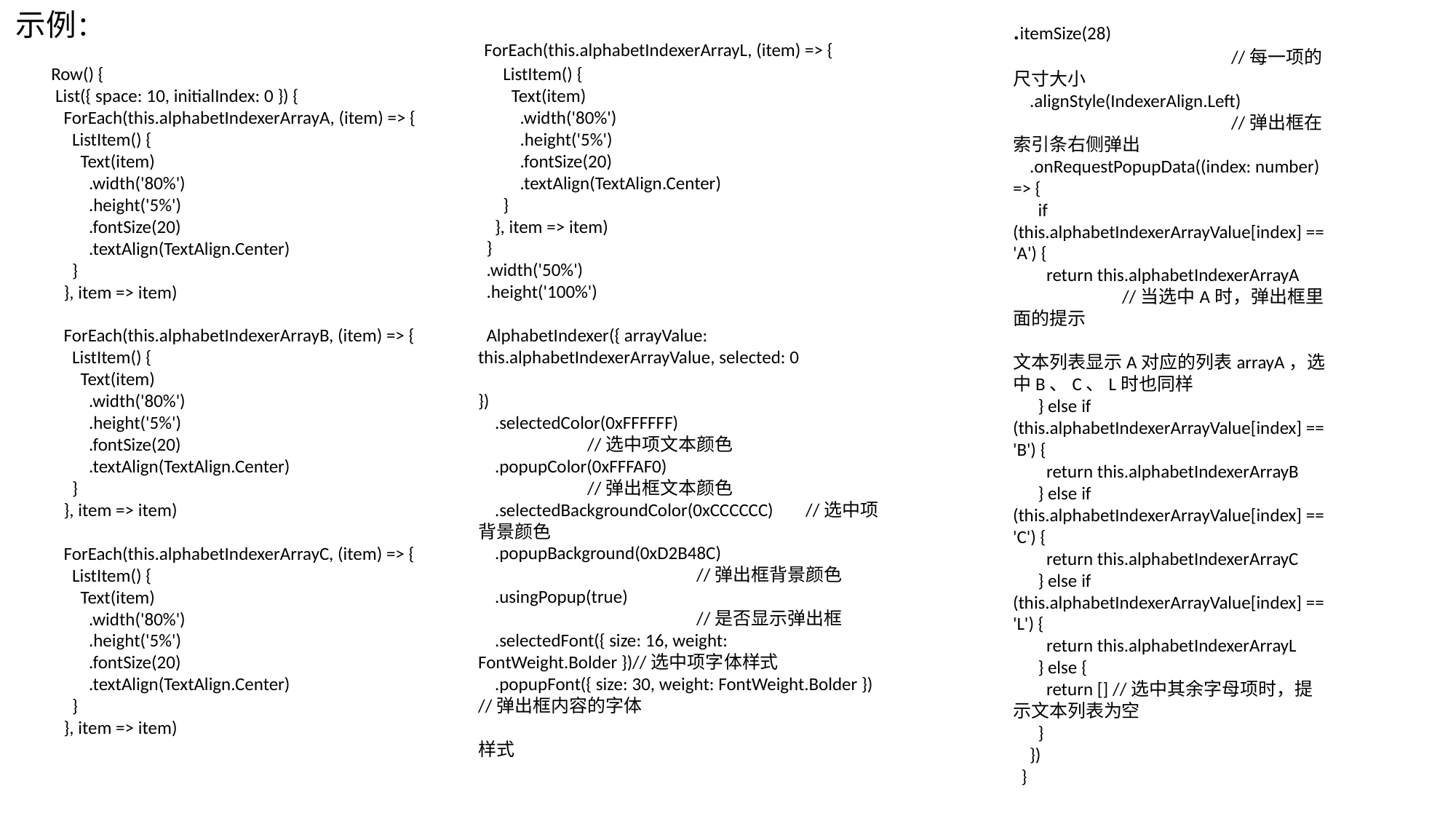

示例：
.itemSize(28) 				//每一项的尺寸大小
    .alignStyle(IndexerAlign.Left) 		//弹出框在索引条右侧弹出
    .onRequestPopupData((index: number) => {
      if (this.alphabetIndexerArrayValue[index] == 'A') {
        return this.alphabetIndexerArrayA 	//当选中A时，弹出框里面的提示

文本列表显示A对应的列表arrayA，选中B、C、L时也同样
      } else if (this.alphabetIndexerArrayValue[index] == 'B') {
        return this.alphabetIndexerArrayB
      } else if (this.alphabetIndexerArrayValue[index] == 'C') {
        return this.alphabetIndexerArrayC
      } else if (this.alphabetIndexerArrayValue[index] == 'L') {
        return this.alphabetIndexerArrayL
      } else {
        return [] //选中其余字母项时，提示文本列表为空
      }
    })
  }

 ForEach(this.alphabetIndexerArrayL, (item) => {
      ListItem() {
        Text(item)
          .width('80%')
          .height('5%')
          .fontSize(20)
          .textAlign(TextAlign.Center)
      }
    }, item => item)
  }
  .width('50%')
  .height('100%')

  AlphabetIndexer({ arrayValue: this.alphabetIndexerArrayValue, selected: 0

})
    .selectedColor(0xFFFFFF) 			//选中项文本颜色
    .popupColor(0xFFFAF0) 			//弹出框文本颜色
    .selectedBackgroundColor(0xCCCCCC) 	//选中项背景颜色
    .popupBackground(0xD2B48C) 			//弹出框背景颜色
    .usingPopup(true) 				//是否显示弹出框
    .selectedFont({ size: 16, weight: FontWeight.Bolder })//选中项字体样式
    .popupFont({ size: 30, weight: FontWeight.Bolder })   //弹出框内容的字体

样式

 Row() {
  List({ space: 10, initialIndex: 0 }) {
    ForEach(this.alphabetIndexerArrayA, (item) => {
      ListItem() {
        Text(item)
          .width('80%')
          .height('5%')
          .fontSize(20)
          .textAlign(TextAlign.Center)
      }
    }, item => item)

    ForEach(this.alphabetIndexerArrayB, (item) => {
      ListItem() {
        Text(item)
          .width('80%')
          .height('5%')
          .fontSize(20)
          .textAlign(TextAlign.Center)
      }
    }, item => item)

    ForEach(this.alphabetIndexerArrayC, (item) => {
      ListItem() {
        Text(item)
          .width('80%')
          .height('5%')
          .fontSize(20)
          .textAlign(TextAlign.Center)
      }
    }, item => item)